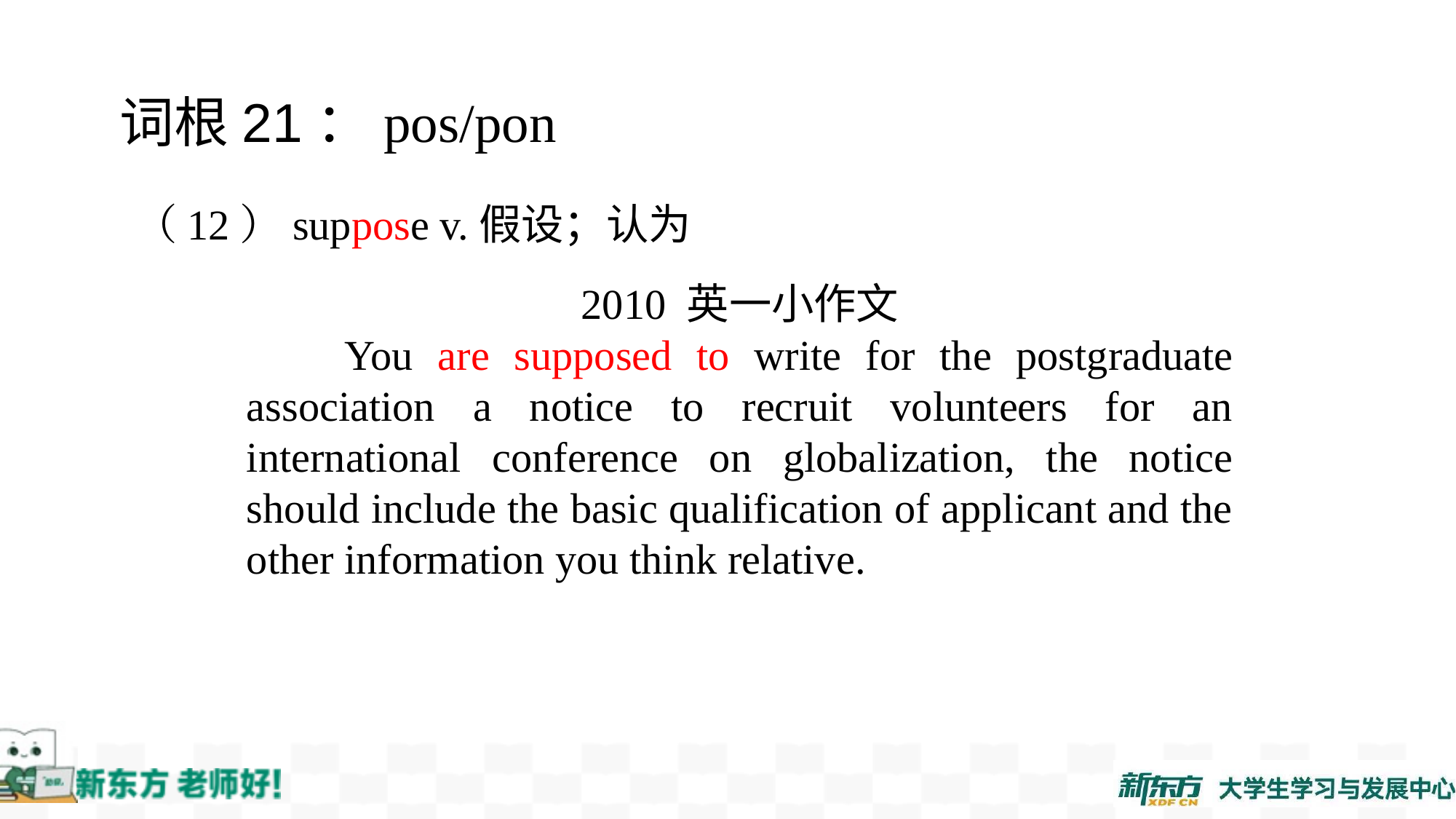

词根21：pos/pon
（12）suppose v.假设；认为

2010 英一小作文
    You are supposed to write for the postgraduate association a notice to recruit volunteers for an international conference on globalization, the notice should include the basic qualification of applicant and the other information you think relative.